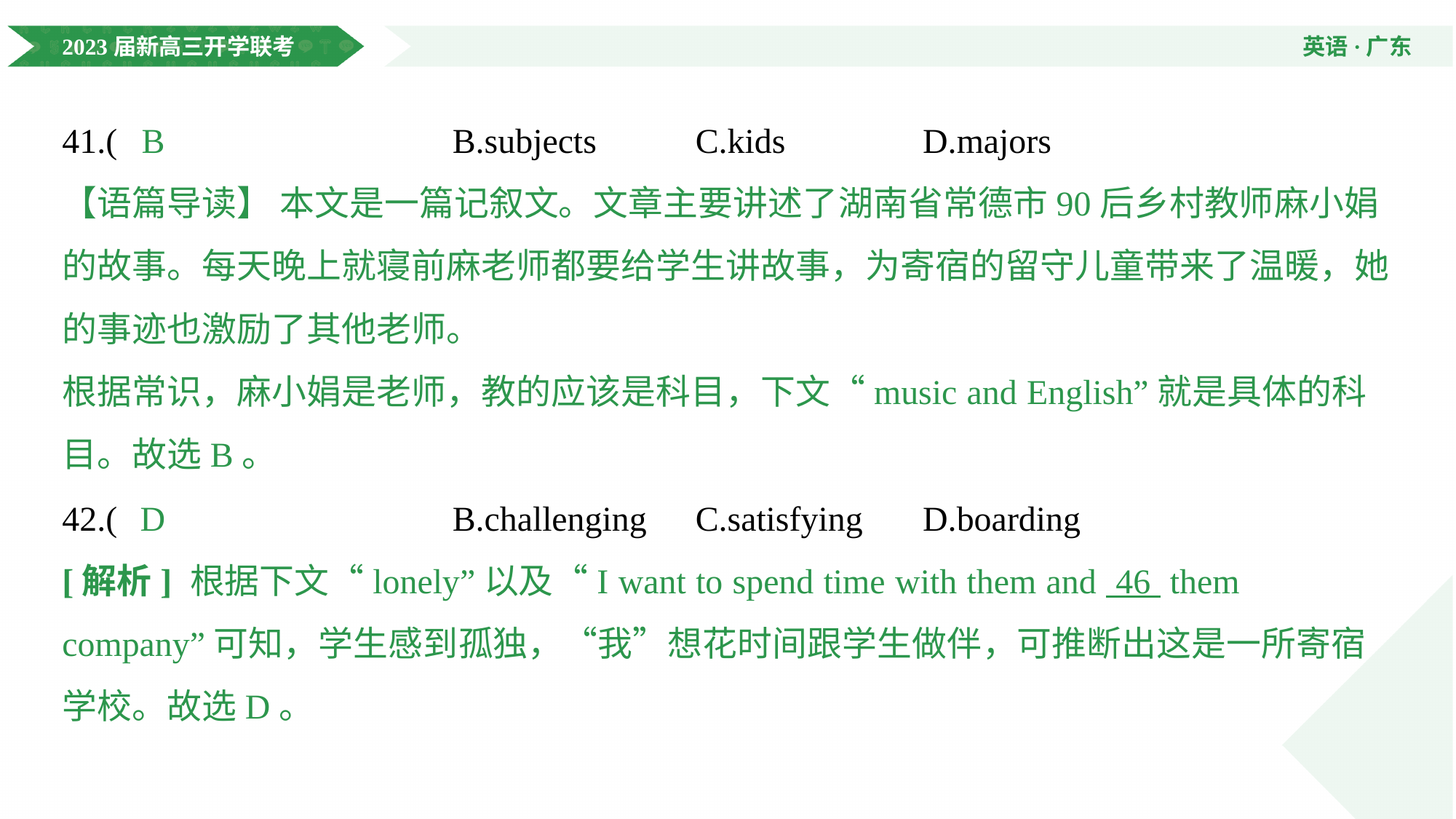

41.( @46@   )A.languages	B.subjects	C.kids	D.majors
B
【语篇导读】 本文是一篇记叙文。文章主要讲述了湖南省常德市90后乡村教师麻小娟的故事。每天晚上就寝前麻老师都要给学生讲故事，为寄宿的留守儿童带来了温暖，她的事迹也激励了其他老师。
根据常识，麻小娟是老师，教的应该是科目，下文“music and English”就是具体的科目。故选B。
42.( @48@   )A.interesting	B.challenging	C.satisfying	D.boarding
D
[解析] 根据下文“lonely”以及“I want to spend time with them and  46  them company”可知，学生感到孤独，“我”想花时间跟学生做伴，可推断出这是一所寄宿学校。故选D。